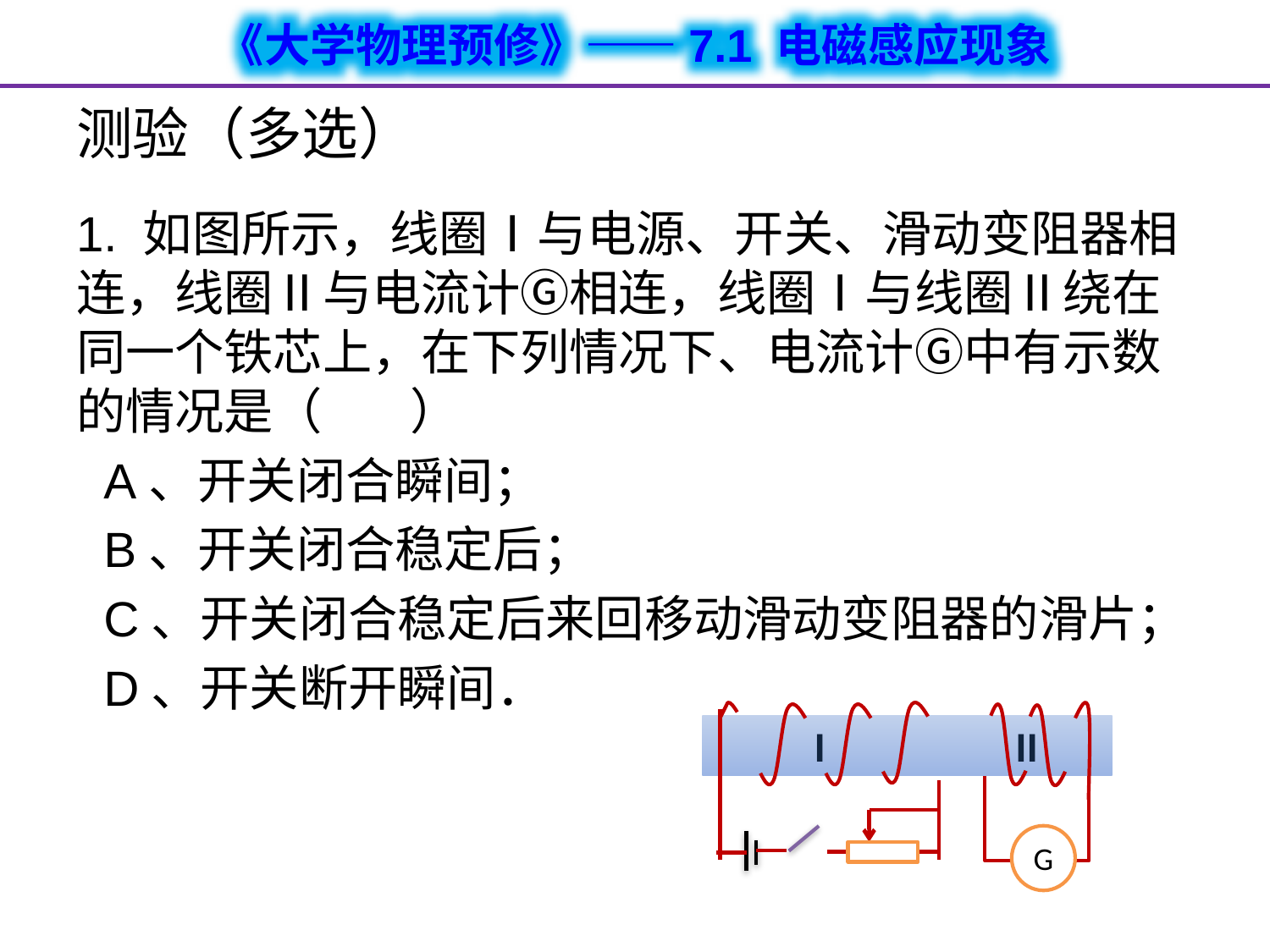

# 测验（多选）
1. 如图所示，线圈Ⅰ与电源、开关、滑动变阻器相连，线圈Ⅱ与电流计Ⓖ相连，线圈Ⅰ与线圈Ⅱ绕在同一个铁芯上，在下列情况下、电流计Ⓖ中有示数的情况是（        ）
  A、开关闭合瞬间；
  B、开关闭合稳定后；
  C、开关闭合稳定后来回移动滑动变阻器的滑片；
  D、开关断开瞬间．

    I                    II

G